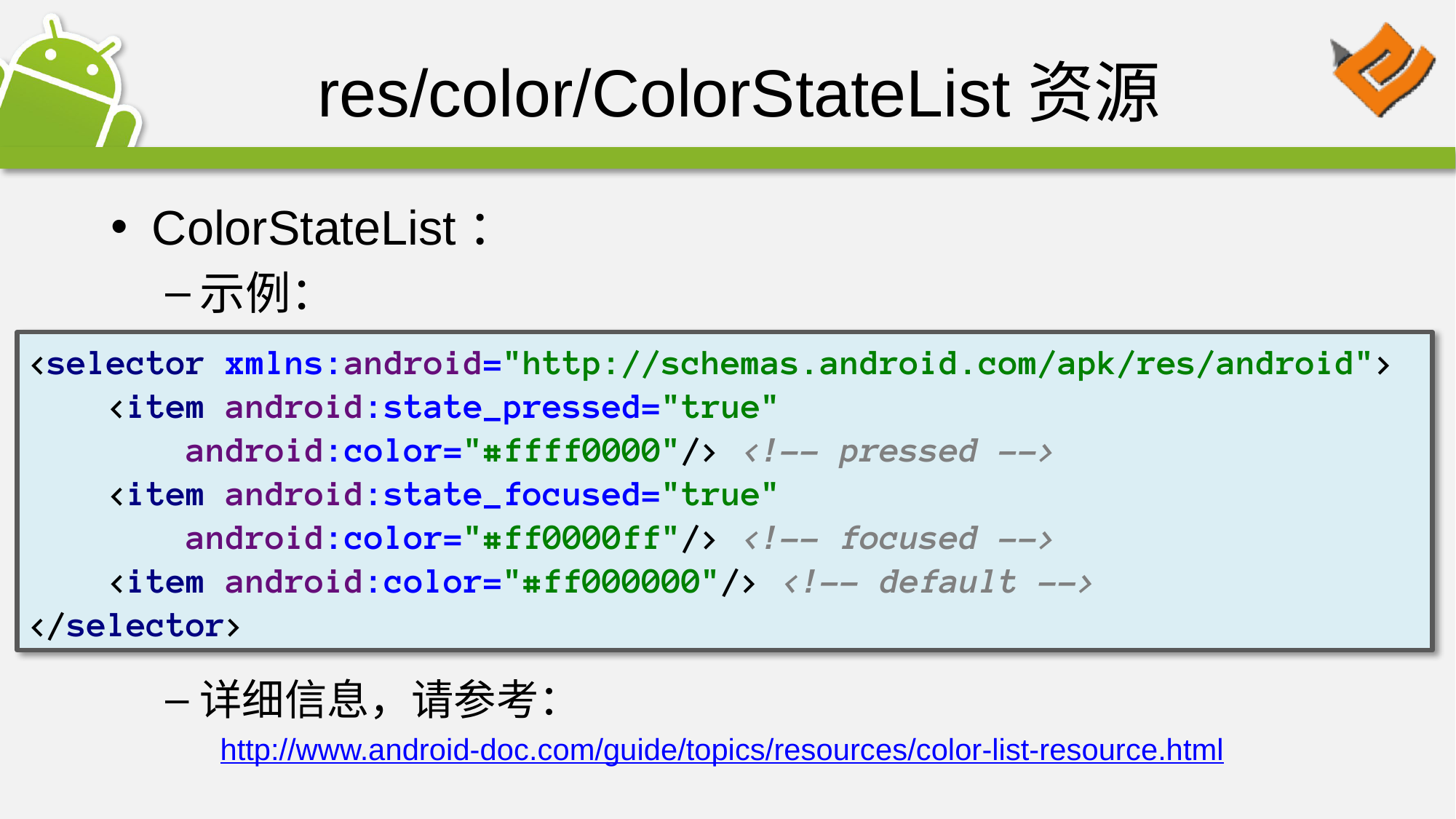

# res/color/ColorStateList资源
ColorStateList：
示例：
<selector xmlns:android="http://schemas.android.com/apk/res/android">
    <item android:state_pressed="true"
        android:color="#ffff0000"/> <!-- pressed -->
    <item android:state_focused="true"
        android:color="#ff0000ff"/> <!-- focused -->
    <item android:color="#ff000000"/> <!-- default -->
</selector>
详细信息，请参考：
http://www.android-doc.com/guide/topics/resources/color-list-resource.html